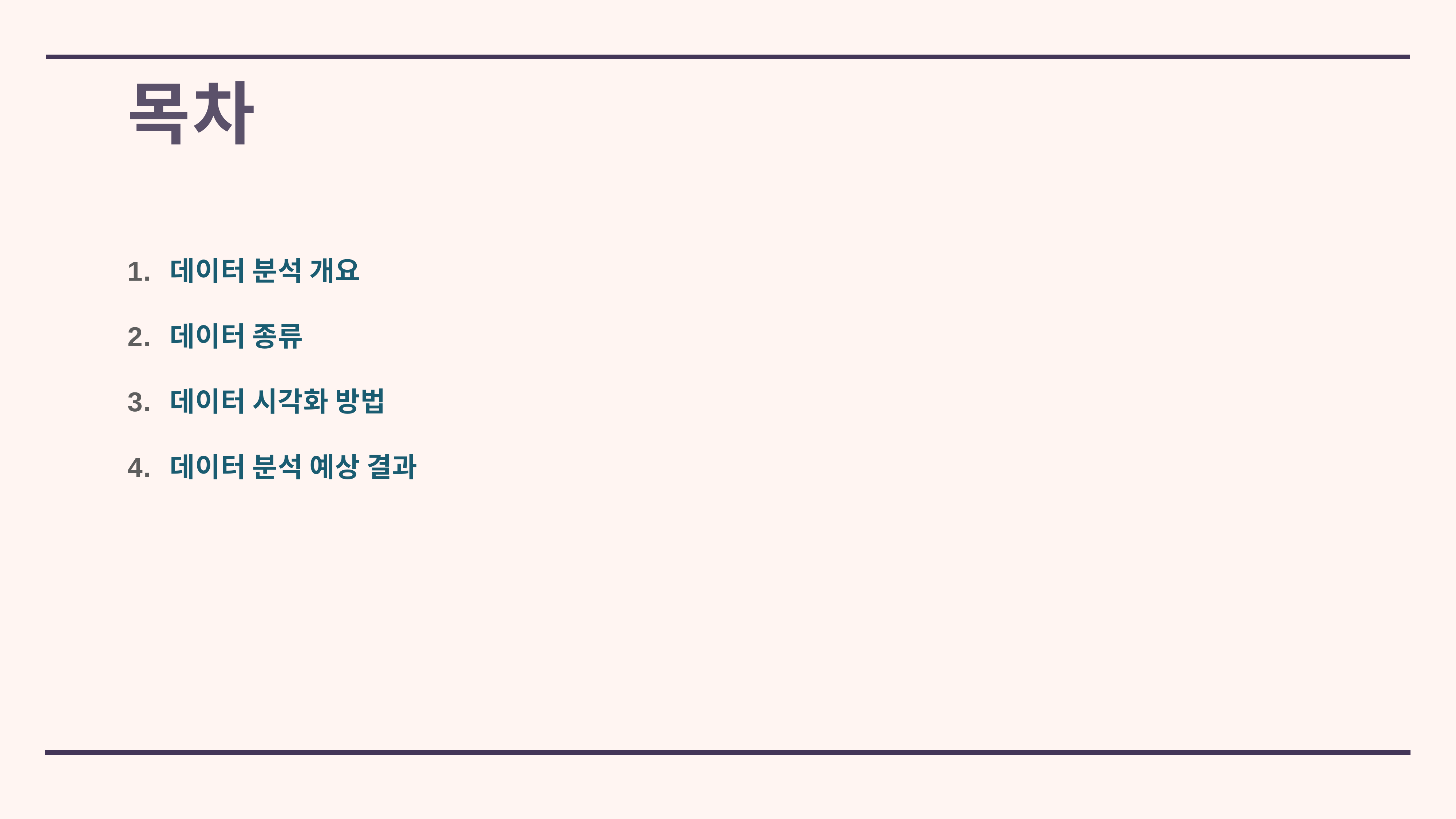

# 목차
데이터 분석 개요
데이터 종류
데이터 시각화 방법
데이터 분석 예상 결과